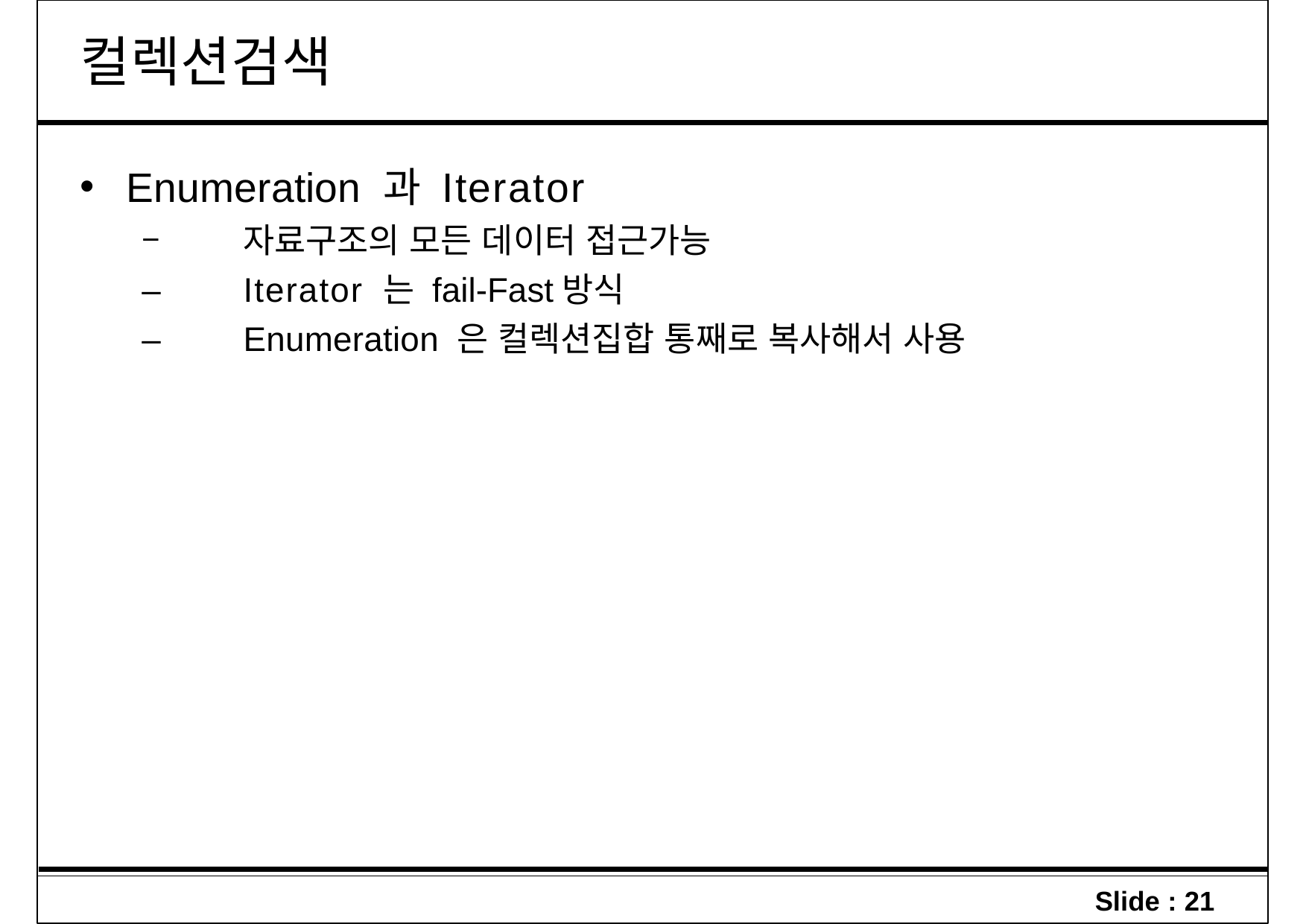

# 컬렉션검색
Enumeration 과 Iterator
–	자료구조의 모든 데이터 접근가능
–	Iterator 는 fail-Fast방식
–	Enumeration 은 컬렉션집합 통째로 복사해서 사용

Slide : 21